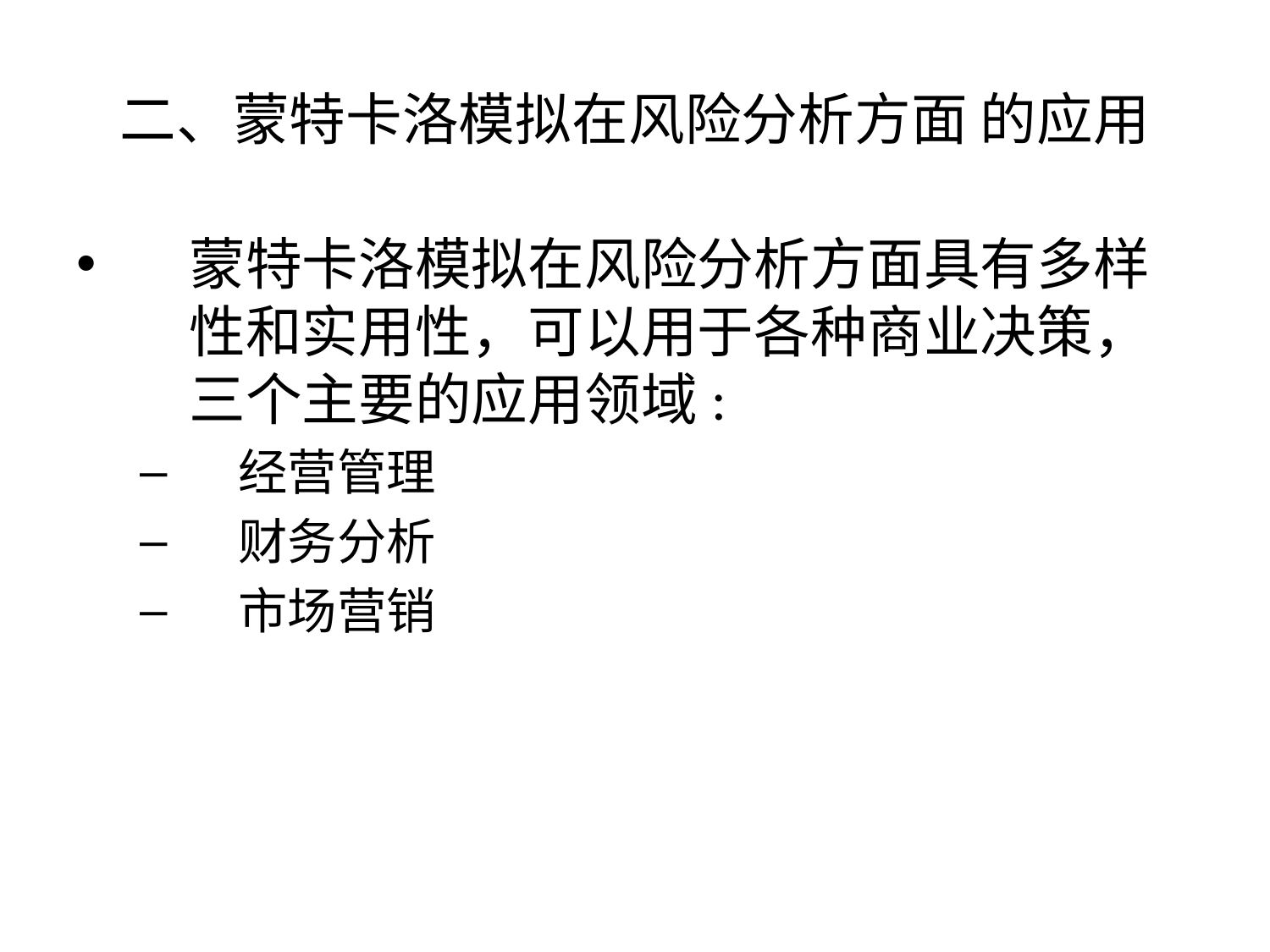

# 二、蒙特卡洛模拟在风险分析方面 的应用
蒙特卡洛模拟在风险分析方面具有多样性和实用性，可以用于各种商业决策，三个主要的应用领域:
经营管理
财务分析
市场营销